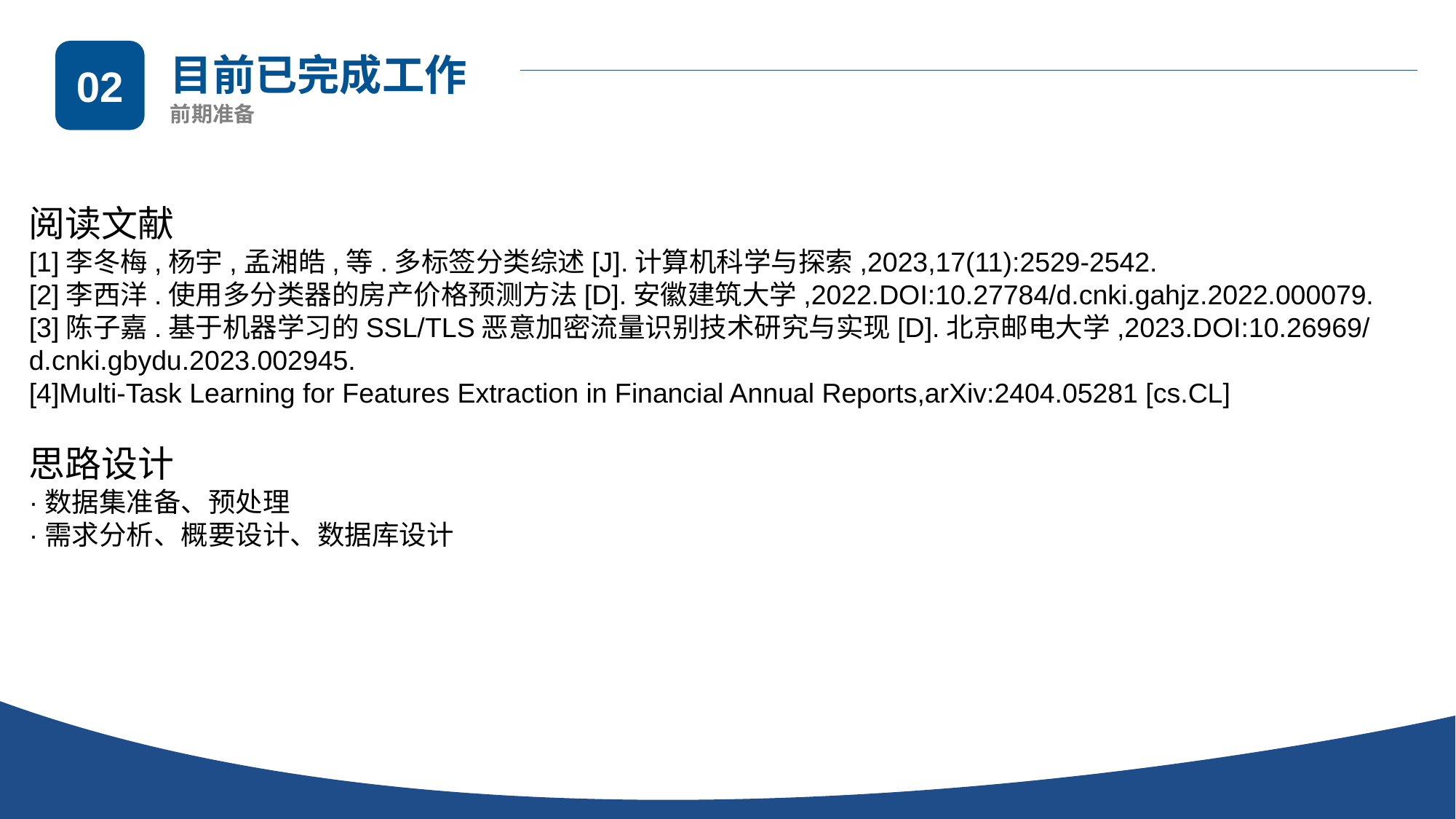

02
目前已完成工作
前期准备
阅读文献
[1]李冬梅,杨宇,孟湘皓,等.多标签分类综述[J].计算机科学与探索,2023,17(11):2529-2542.
[2]李西洋.使用多分类器的房产价格预测方法[D].安徽建筑大学,2022.DOI:10.27784/d.cnki.gahjz.2022.000079.
[3]陈子嘉.基于机器学习的SSL/TLS恶意加密流量识别技术研究与实现[D].北京邮电大学,2023.DOI:10.26969/d.cnki.gbydu.2023.002945.
[4]Multi-Task Learning for Features Extraction in Financial Annual Reports,arXiv:2404.05281 [cs.CL]

思路设计
·数据集准备、预处理
·需求分析、概要设计、数据库设计